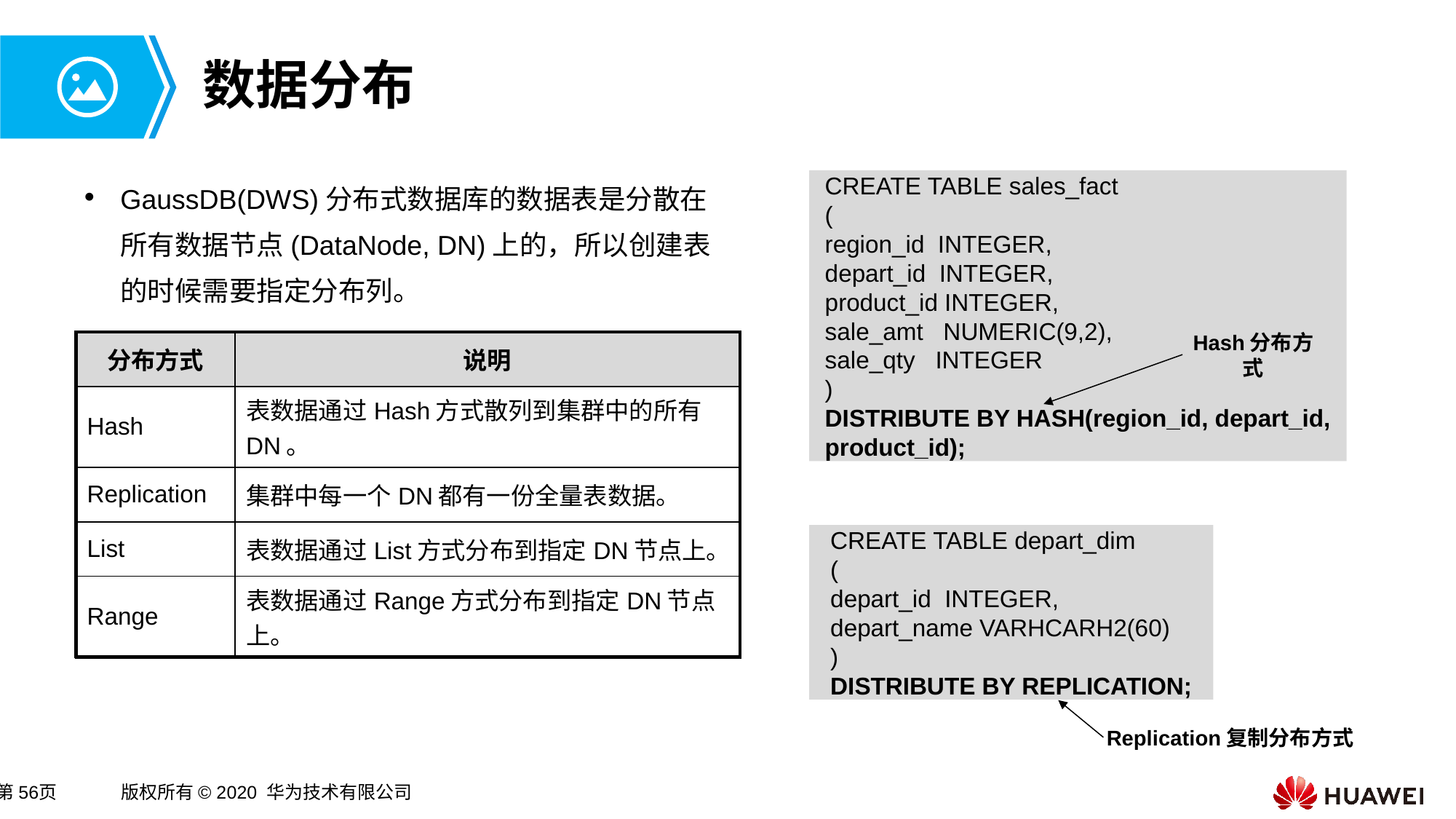

# 数据分布
GaussDB(DWS)分布式数据库的数据表是分散在所有数据节点(DataNode, DN)上的，所以创建表的时候需要指定分布列。
CREATE TABLE sales_fact
(
region_id  INTEGER,
depart_id  INTEGER,
product_id INTEGER,
sale_amt   NUMERIC(9,2),
sale_qty   INTEGER
)
DISTRIBUTE BY HASH(region_id, depart_id, product_id);
| 分布方式 | 说明 |
| --- | --- |
| Hash | 表数据通过Hash方式散列到集群中的所有DN。 |
| Replication | 集群中每一个DN都有一份全量表数据。 |
| List | 表数据通过List方式分布到指定DN节点上。 |
| Range | 表数据通过Range方式分布到指定DN节点上。 |
Hash分布方式
CREATE TABLE depart_dim
(
depart_id  INTEGER,
depart_name VARHCARH2(60)
)
DISTRIBUTE BY REPLICATION;
Replication复制分布方式